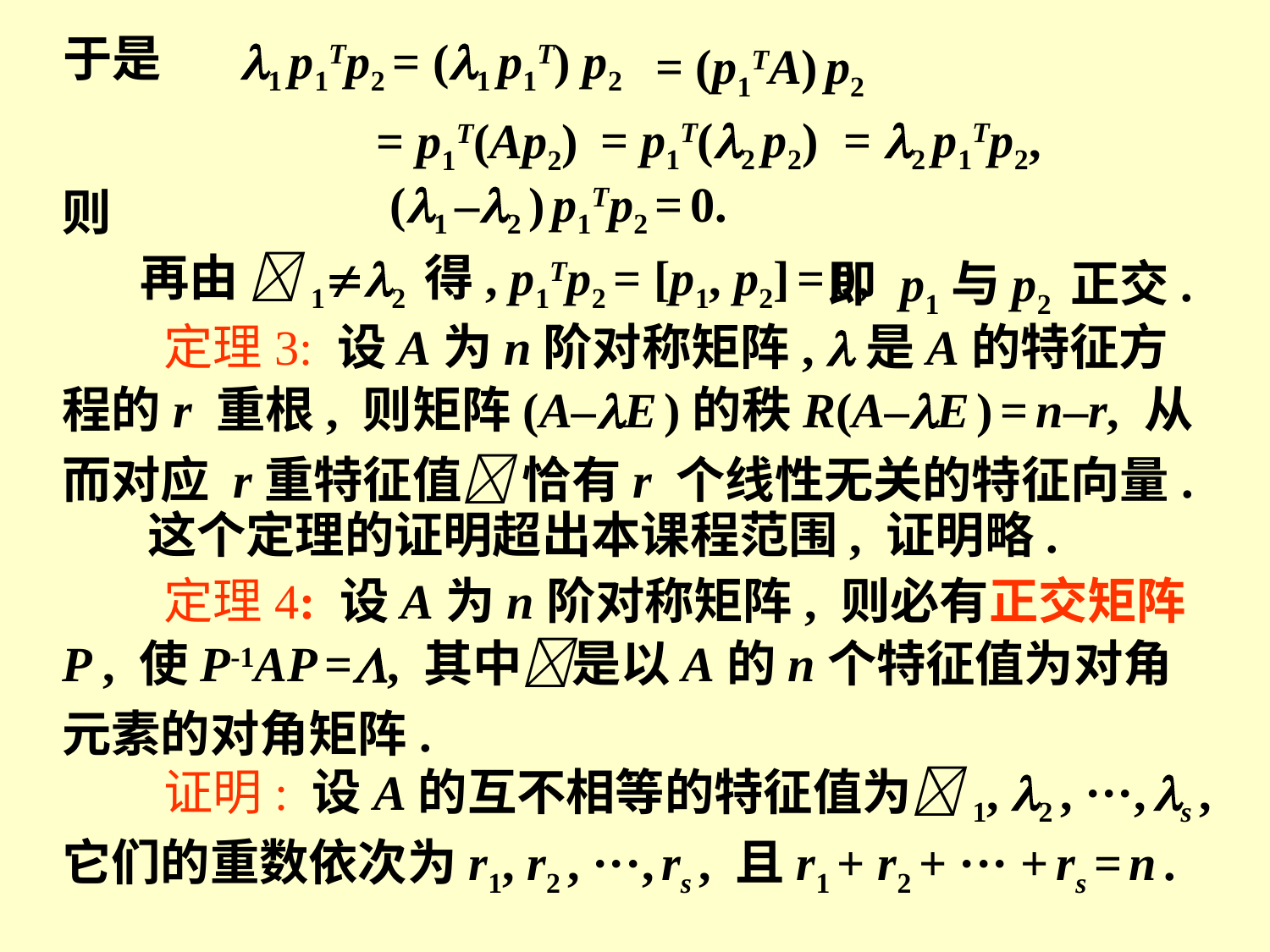

于是
λ1 p1Tp2 = (λ1 p1T) p2
= (p1TA) p2
= p1T(λ2 p2)
= λ2 p1Tp2,
= p1T(Ap2)
(λ1 –λ2 ) p1Tp2 = 0.
则
再由 λ1≠λ2 得, p1Tp2 = [p1, p2] = 0,
即 p1与p2 正交.
        定理3: 设A为n阶对称矩阵, λ是A的特征方程的r 重根, 则矩阵(A–λE )的秩R(A–λE ) = n–r, 从而对应 r重特征值λ 恰有r 个线性无关的特征向量.
这个定理的证明超出本课程范围, 证明略.
        定理4: 设A为n阶对称矩阵, 则必有正交矩阵P , 使P-1AP =Λ, 其中Λ是以A的n个特征值为对角元素的对角矩阵.
        证明: 设A的互不相等的特征值为λ1, λ2 , ···, λs , 它们的重数依次为r1, r2 , ···, rs , 且r1 + r2 + ··· + rs = n .